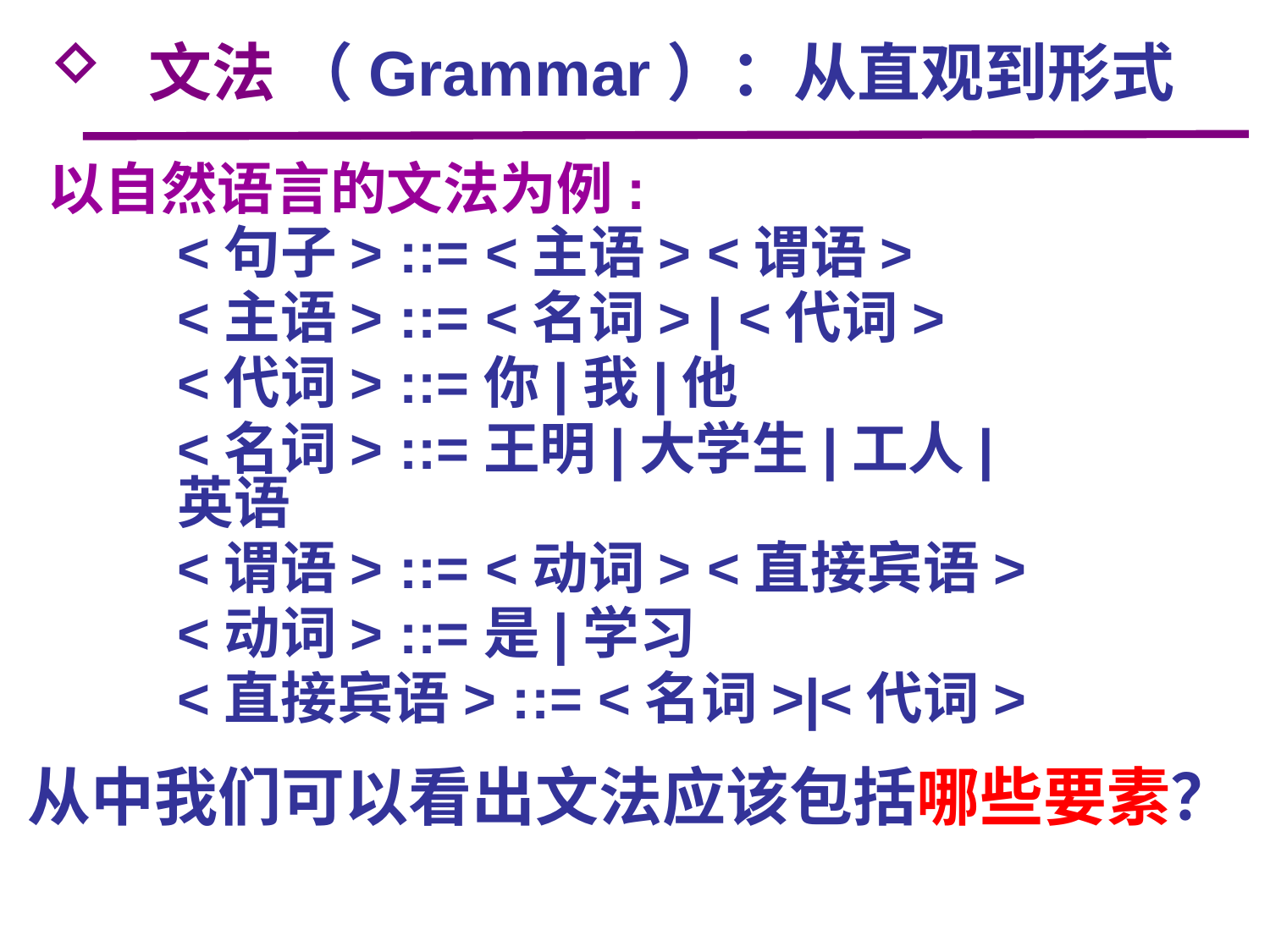

文法 （Grammar）：从直观到形式
以自然语言的文法为例:
<句子> ::= <主语> <谓语>
<主语> ::= <名词> | <代词>
<代词> ::=你|我|他
<名词> ::=王明|大学生|工人|英语
<谓语> ::= <动词> <直接宾语>
<动词> ::=是|学习
<直接宾语> ::= <名词>|<代词>
从中我们可以看出文法应该包括哪些要素？